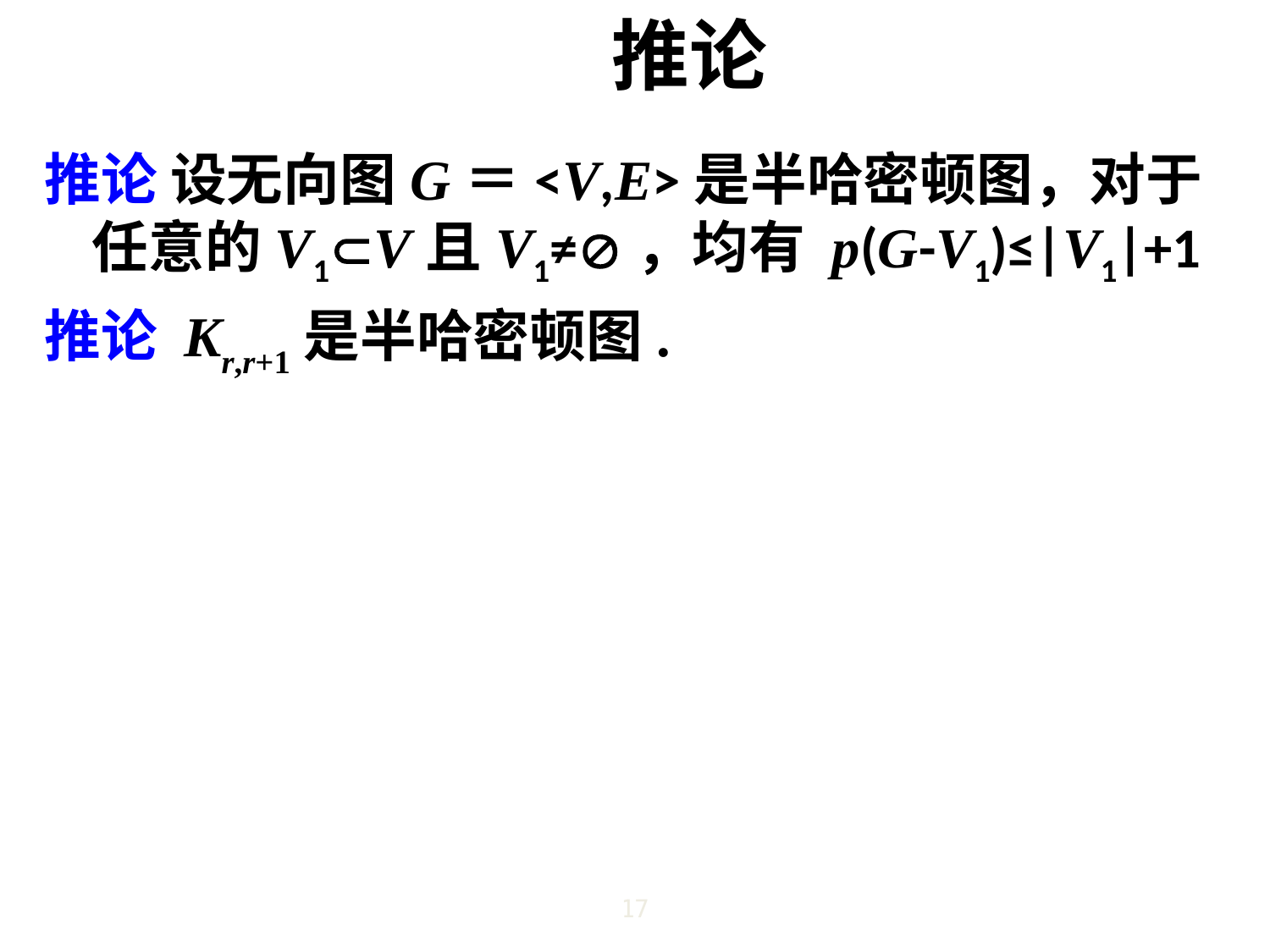

# 推论
推论 设无向图G＝<V,E>是半哈密顿图，对于任意的V1⊂V且V1≠∅，均有 p(G-V1)≤|V1|+1
推论 Kr,r+1是半哈密顿图.

17